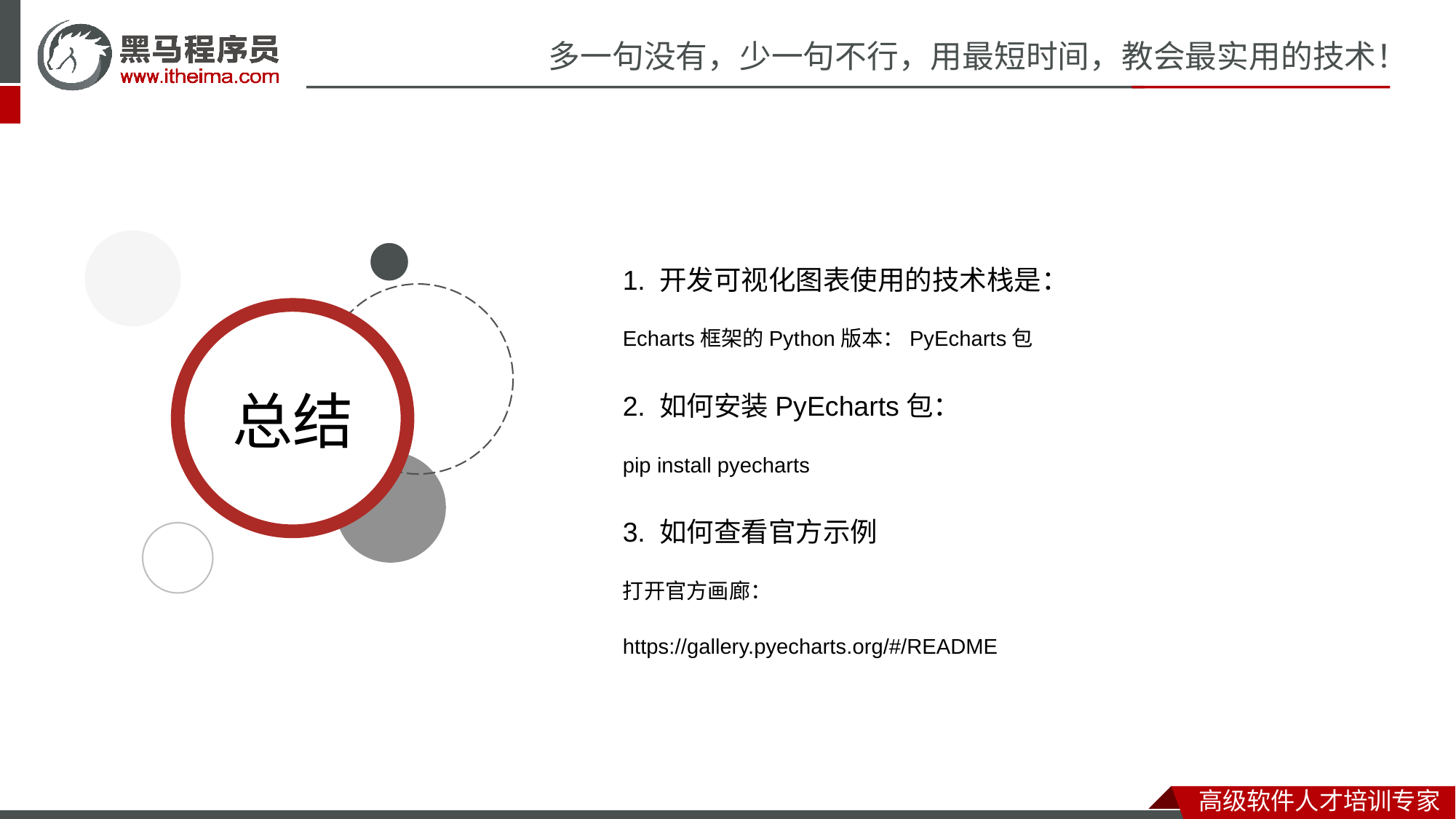

1. 开发可视化图表使用的技术栈是：
Echarts框架的Python版本：PyEcharts包
2. 如何安装PyEcharts包：
pip install pyecharts
3. 如何查看官方示例
打开官方画廊：
https://gallery.pyecharts.org/#/README